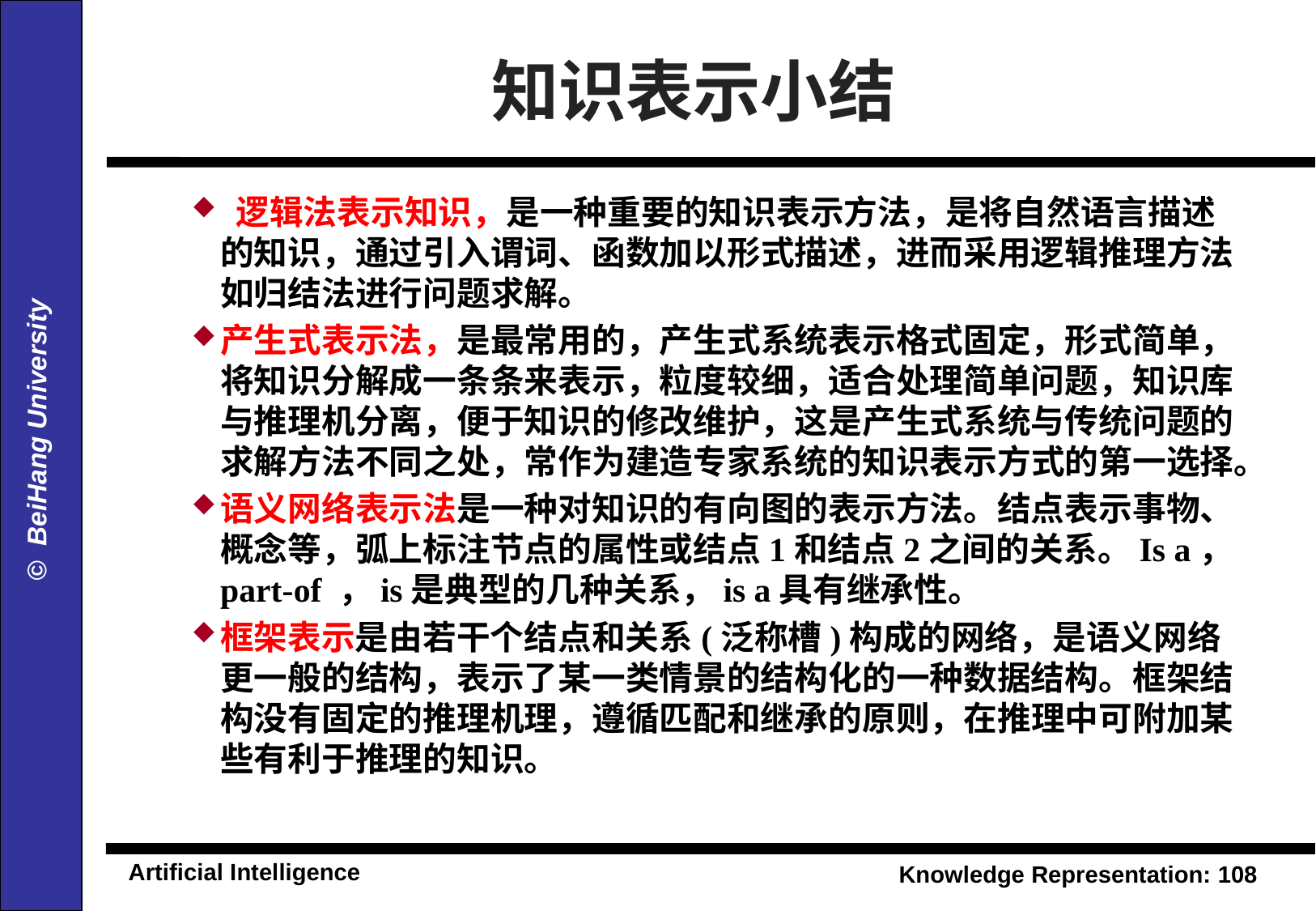

知识表示小结
 逻辑法表示知识，是一种重要的知识表示方法，是将自然语言描述的知识，通过引入谓词、函数加以形式描述，进而采用逻辑推理方法如归结法进行问题求解。
产生式表示法，是最常用的，产生式系统表示格式固定，形式简单，将知识分解成一条条来表示，粒度较细，适合处理简单问题，知识库与推理机分离，便于知识的修改维护，这是产生式系统与传统问题的求解方法不同之处，常作为建造专家系统的知识表示方式的第一选择。
语义网络表示法是一种对知识的有向图的表示方法。结点表示事物、概念等，弧上标注节点的属性或结点1和结点2之间的关系。Is a，part-of ，is是典型的几种关系，is a具有继承性。
框架表示是由若干个结点和关系(泛称槽)构成的网络，是语义网络更一般的结构，表示了某一类情景的结构化的一种数据结构。框架结构没有固定的推理机理，遵循匹配和继承的原则，在推理中可附加某些有利于推理的知识。